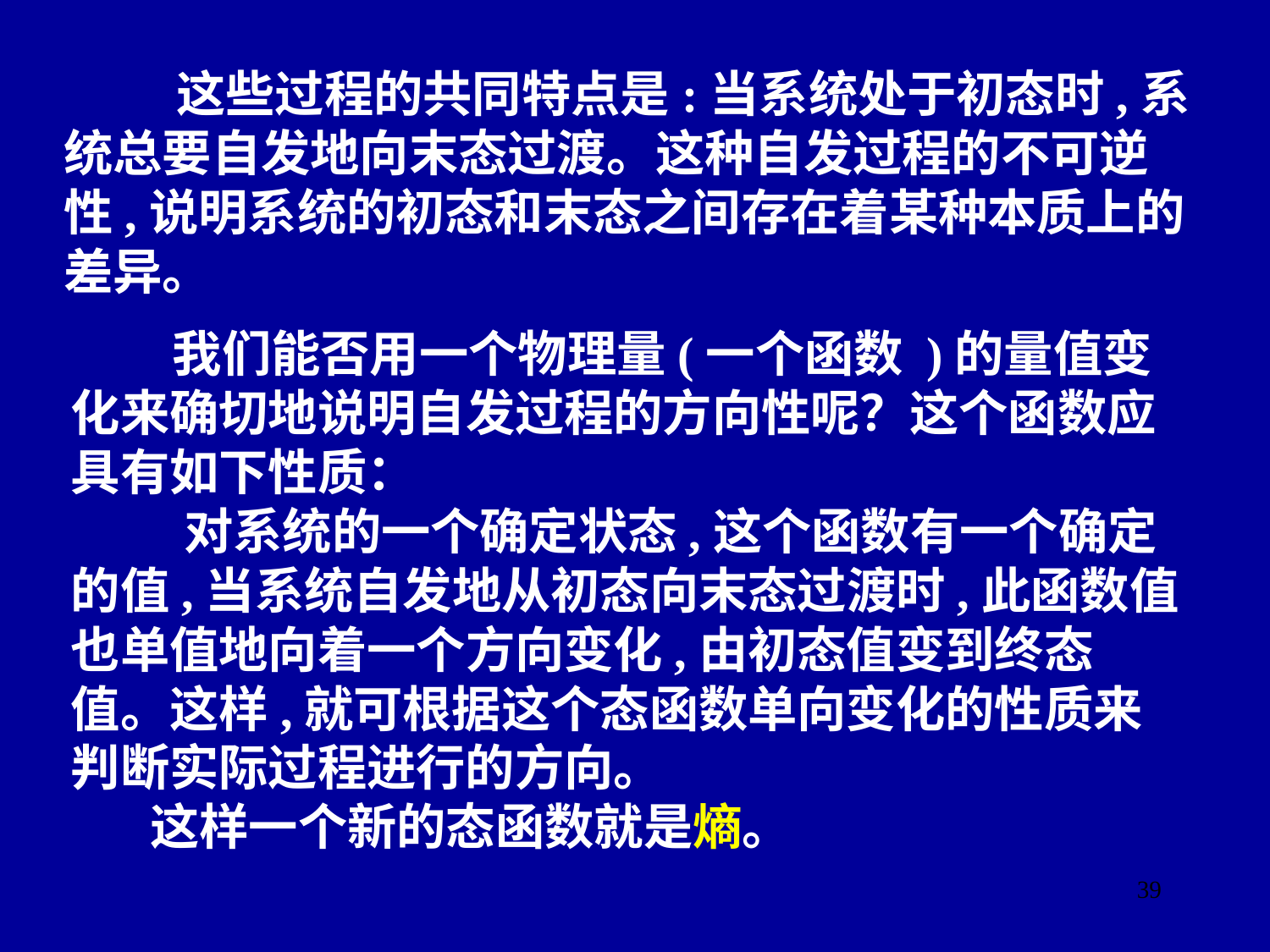

这些过程的共同特点是:当系统处于初态时,系统总要自发地向末态过渡。这种自发过程的不可逆性,说明系统的初态和末态之间存在着某种本质上的差异。
        我们能否用一个物理量(一个函数 )的量值变化来确切地说明自发过程的方向性呢？这个函数应具有如下性质：
         对系统的一个确定状态,这个函数有一个确定的值,当系统自发地从初态向末态过渡时,此函数值也单值地向着一个方向变化,由初态值变到终态值。这样,就可根据这个态函数单向变化的性质来判断实际过程进行的方向。
      这样一个新的态函数就是熵。
39